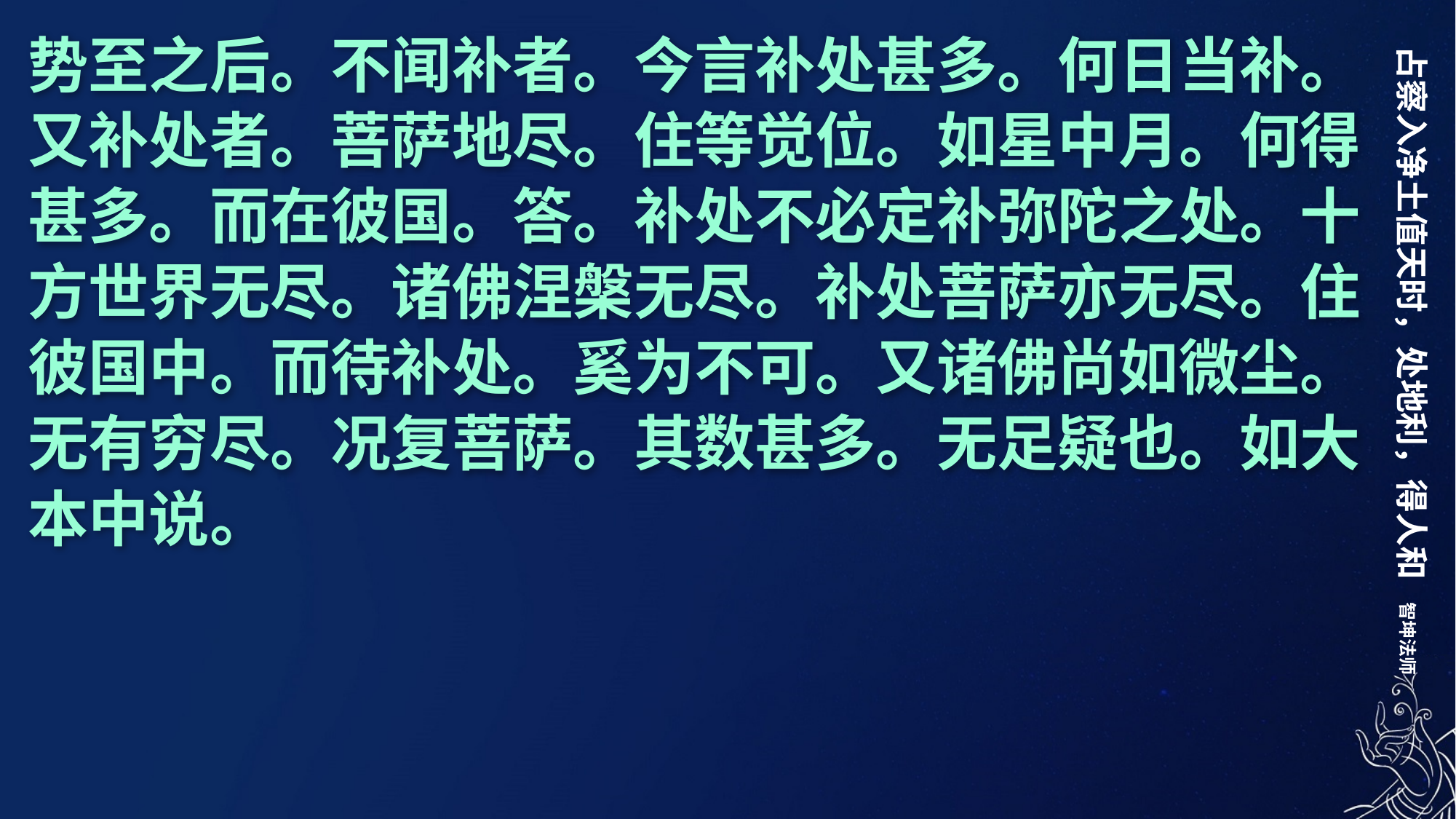

势至之后。不闻补者。今言补处甚多。何日当补。又补处者。菩萨地尽。住等觉位。如星中月。何得甚多。而在彼国。答。补处不必定补弥陀之处。十方世界无尽。诸佛涅槃无尽。补处菩萨亦无尽。住彼国中。而待补处。奚为不可。又诸佛尚如微尘。无有穷尽。况复菩萨。其数甚多。无足疑也。如大本中说。